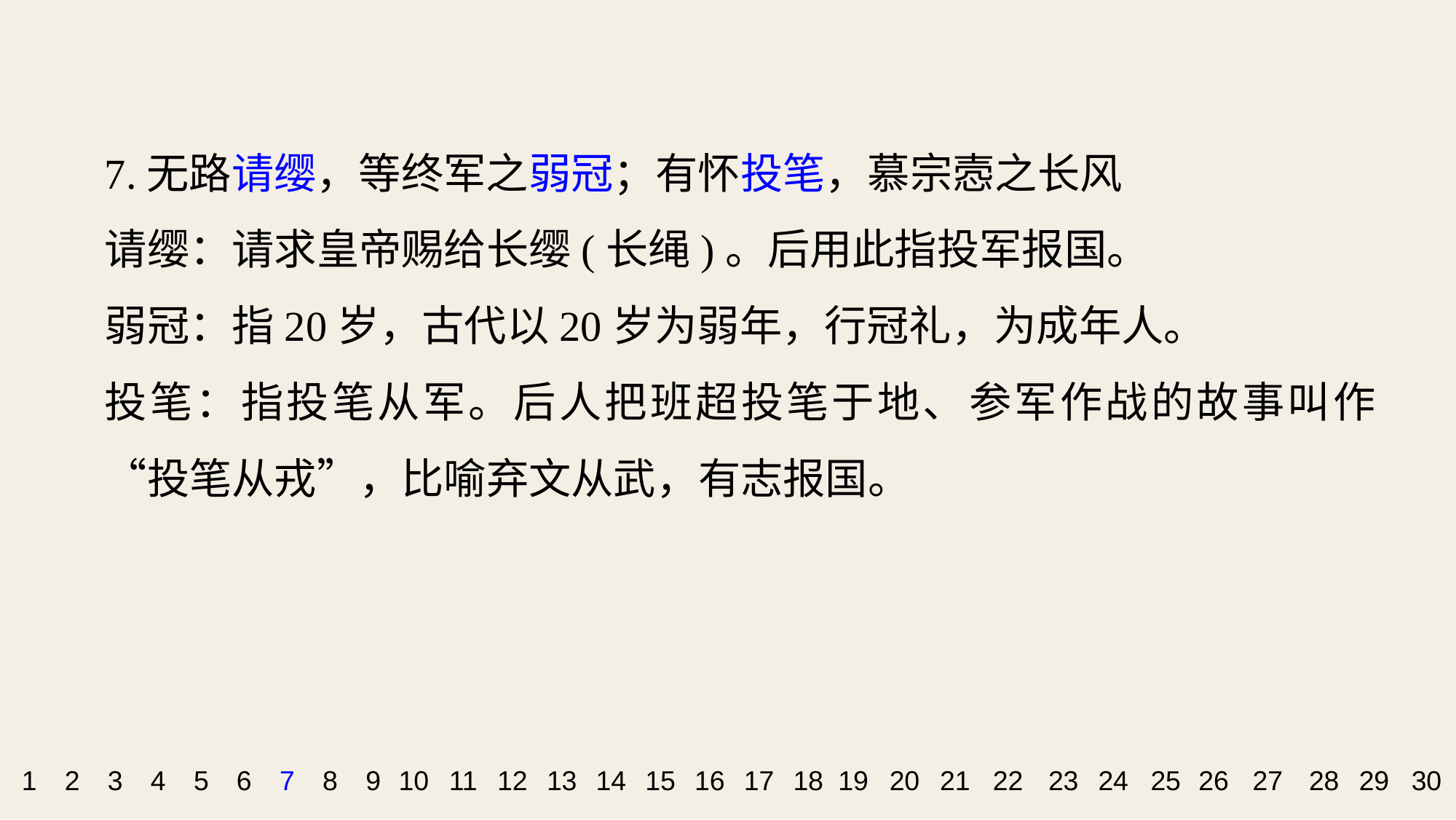

7.无路请缨，等终军之弱冠；有怀投笔，慕宗悫之长风
请缨：请求皇帝赐给长缨(长绳)。后用此指投军报国。
弱冠：指20岁，古代以20岁为弱年，行冠礼，为成年人。
投笔：指投笔从军。后人把班超投笔于地、参军作战的故事叫作“投笔从戎”，比喻弃文从武，有志报国。
1
2
3
4
5
6
7
8
9
10
11
12
13
14
15
16
17
18
19
20
21
22
23
24
25
26
27
28
29
30